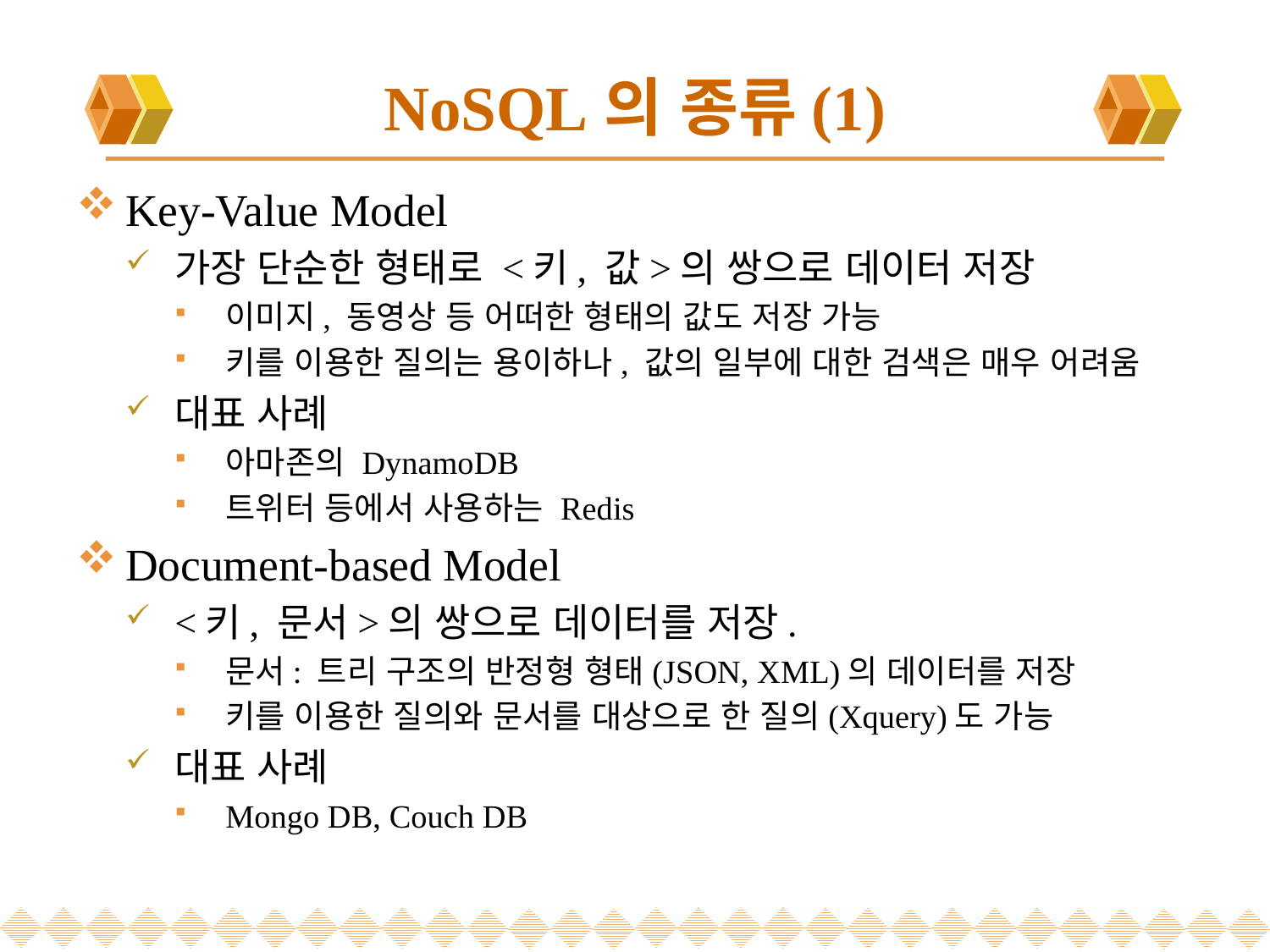

# NoSQL의 종류(1)
Key-Value Model
가장 단순한 형태로 <키, 값>의 쌍으로 데이터 저장
이미지, 동영상 등 어떠한 형태의 값도 저장 가능
키를 이용한 질의는 용이하나, 값의 일부에 대한 검색은 매우 어려움
대표 사례
아마존의 DynamoDB
트위터 등에서 사용하는 Redis
Document-based Model
<키, 문서>의 쌍으로 데이터를 저장.
문서: 트리 구조의 반정형 형태(JSON, XML)의 데이터를 저장
키를 이용한 질의와 문서를 대상으로 한 질의(Xquery)도 가능
대표 사례
Mongo DB, Couch DB